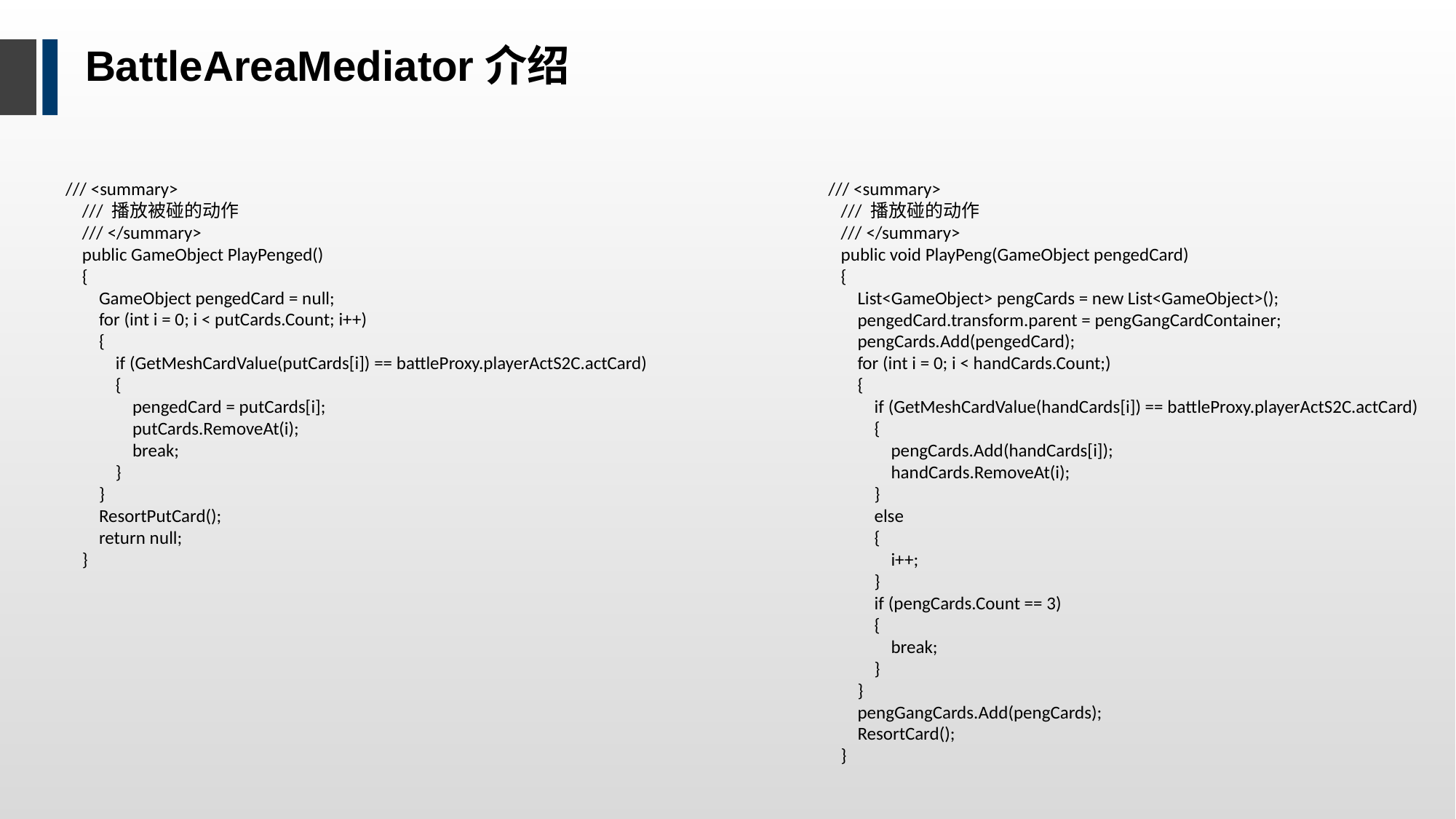

BattleAreaMediator介绍

/// <summary>
    /// 播放被碰的动作
    /// </summary>
    public GameObject PlayPenged()
    {
        GameObject pengedCard = null;
        for (int i = 0; i < putCards.Count; i++)
        {
            if (GetMeshCardValue(putCards[i]) == battleProxy.playerActS2C.actCard)
            {
                pengedCard = putCards[i];
                putCards.RemoveAt(i);
                break;
            }
        }
        ResortPutCard();
        return null;
    }
 /// <summary>
    /// 播放碰的动作
    /// </summary>
    public void PlayPeng(GameObject pengedCard)
    {
        List<GameObject> pengCards = new List<GameObject>();
        pengedCard.transform.parent = pengGangCardContainer;
        pengCards.Add(pengedCard);
        for (int i = 0; i < handCards.Count;)
        {
            if (GetMeshCardValue(handCards[i]) == battleProxy.playerActS2C.actCard)
            {
                pengCards.Add(handCards[i]);
                handCards.RemoveAt(i);
            }
            else
            {
                i++;
            }
            if (pengCards.Count == 3)
            {
                break;
            }
        }
        pengGangCards.Add(pengCards);
        ResortCard();
    }